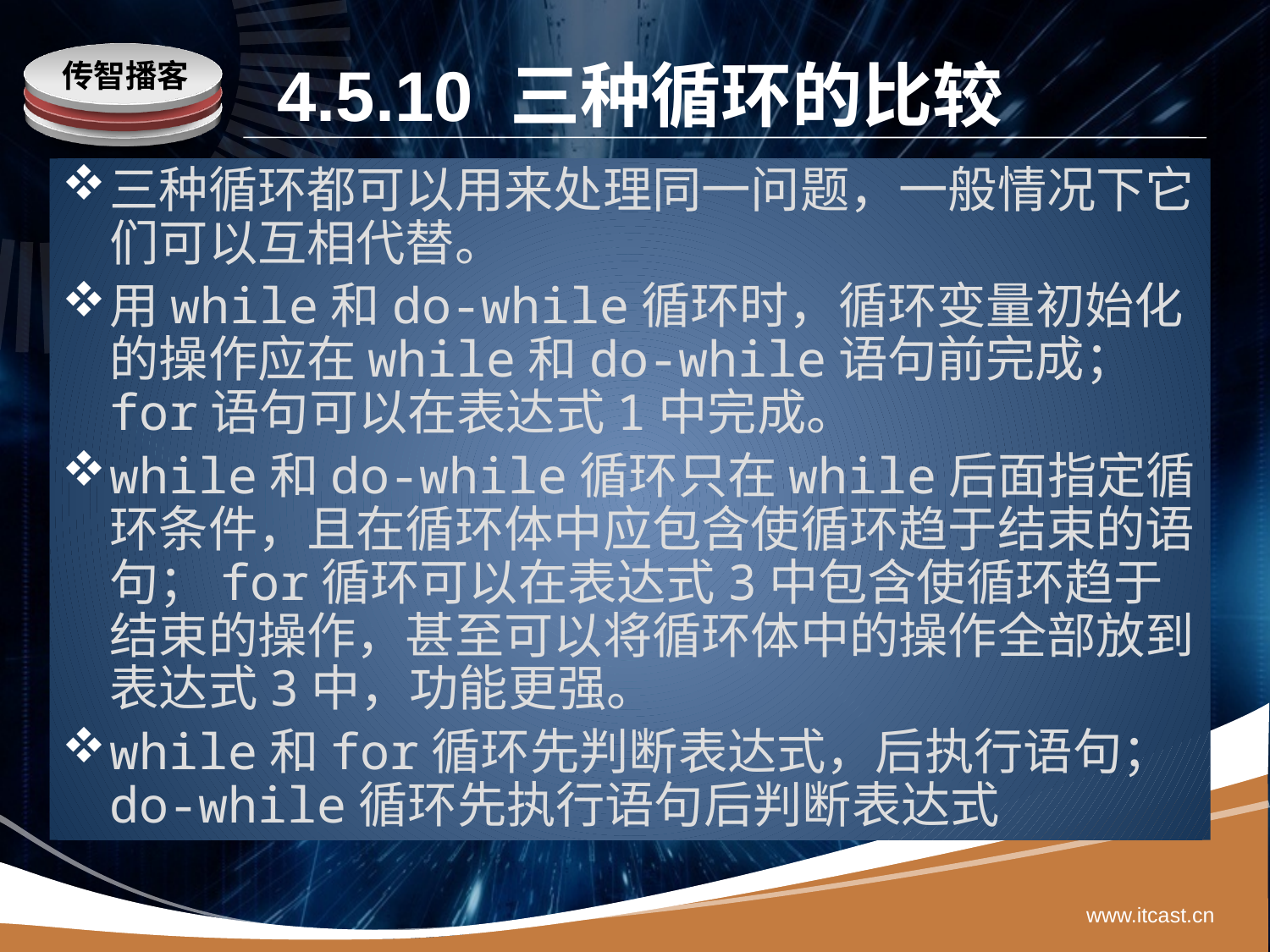

# 4.5.10 三种循环的比较
三种循环都可以用来处理同一问题，一般情况下它们可以互相代替。
用while和do-while循环时，循环变量初始化的操作应在while和do-while语句前完成；for语句可以在表达式1中完成。
while和do-while循环只在while后面指定循环条件，且在循环体中应包含使循环趋于结束的语句；for循环可以在表达式3中包含使循环趋于结束的操作，甚至可以将循环体中的操作全部放到表达式3中，功能更强。
while和for循环先判断表达式，后执行语句；do-while循环先执行语句后判断表达式
www.itcast.cn